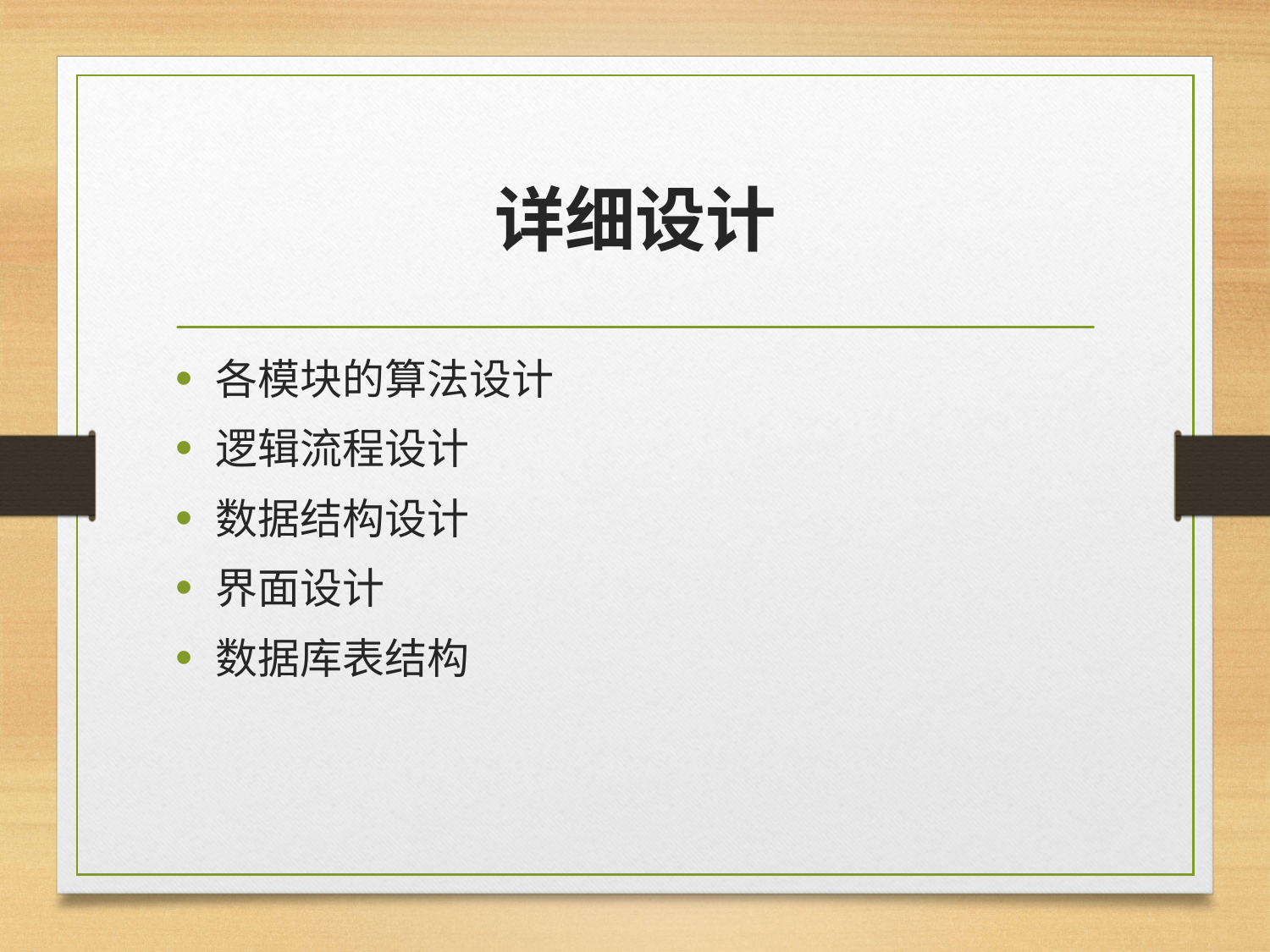

# 详细设计
各模块的算法设计
逻辑流程设计
数据结构设计
界面设计
数据库表结构